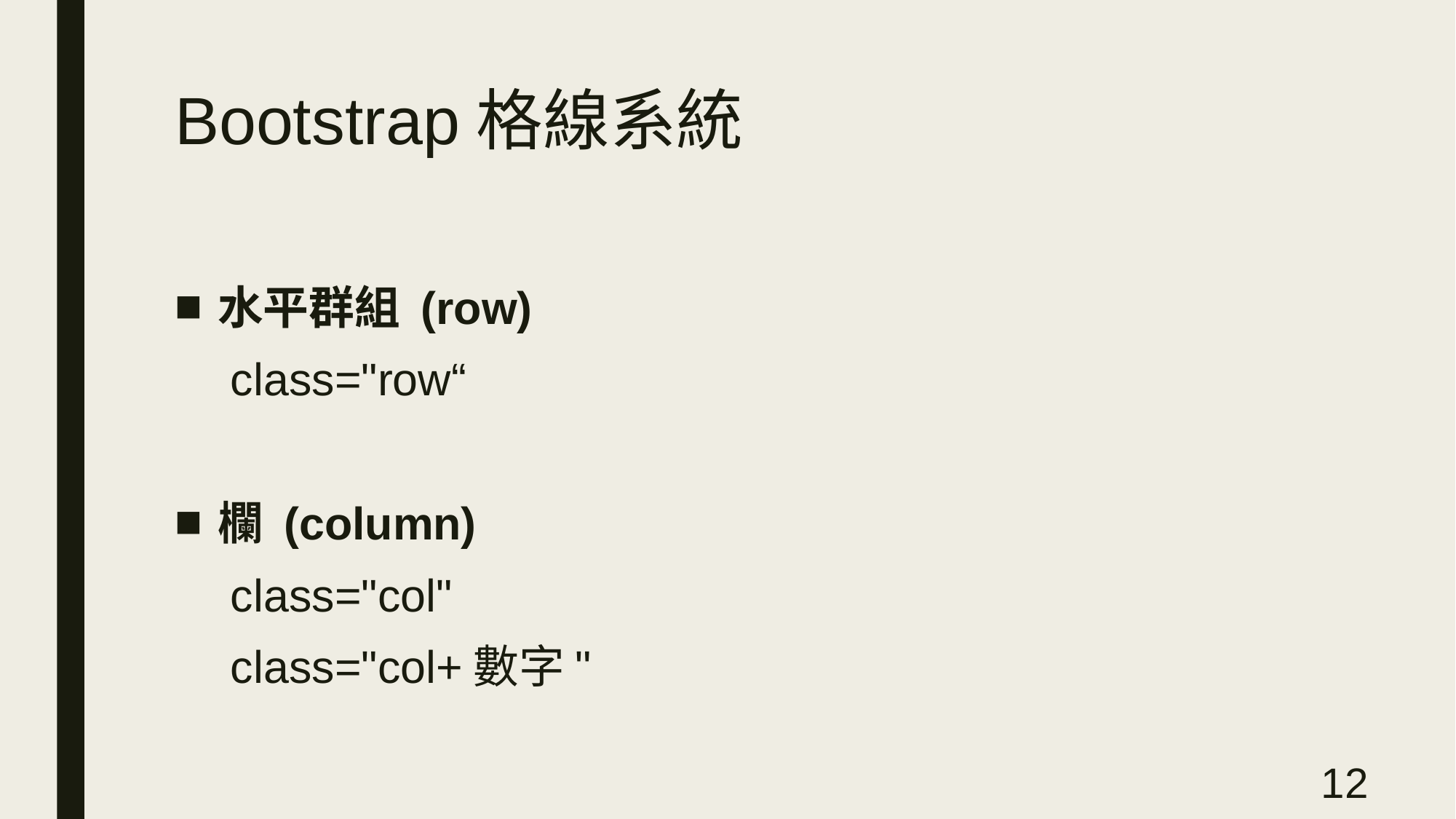

# Bootstrap格線系統
水平群組 (row)
　class="row“

欄 (column)
　class="col"
　class="col+數字"
12